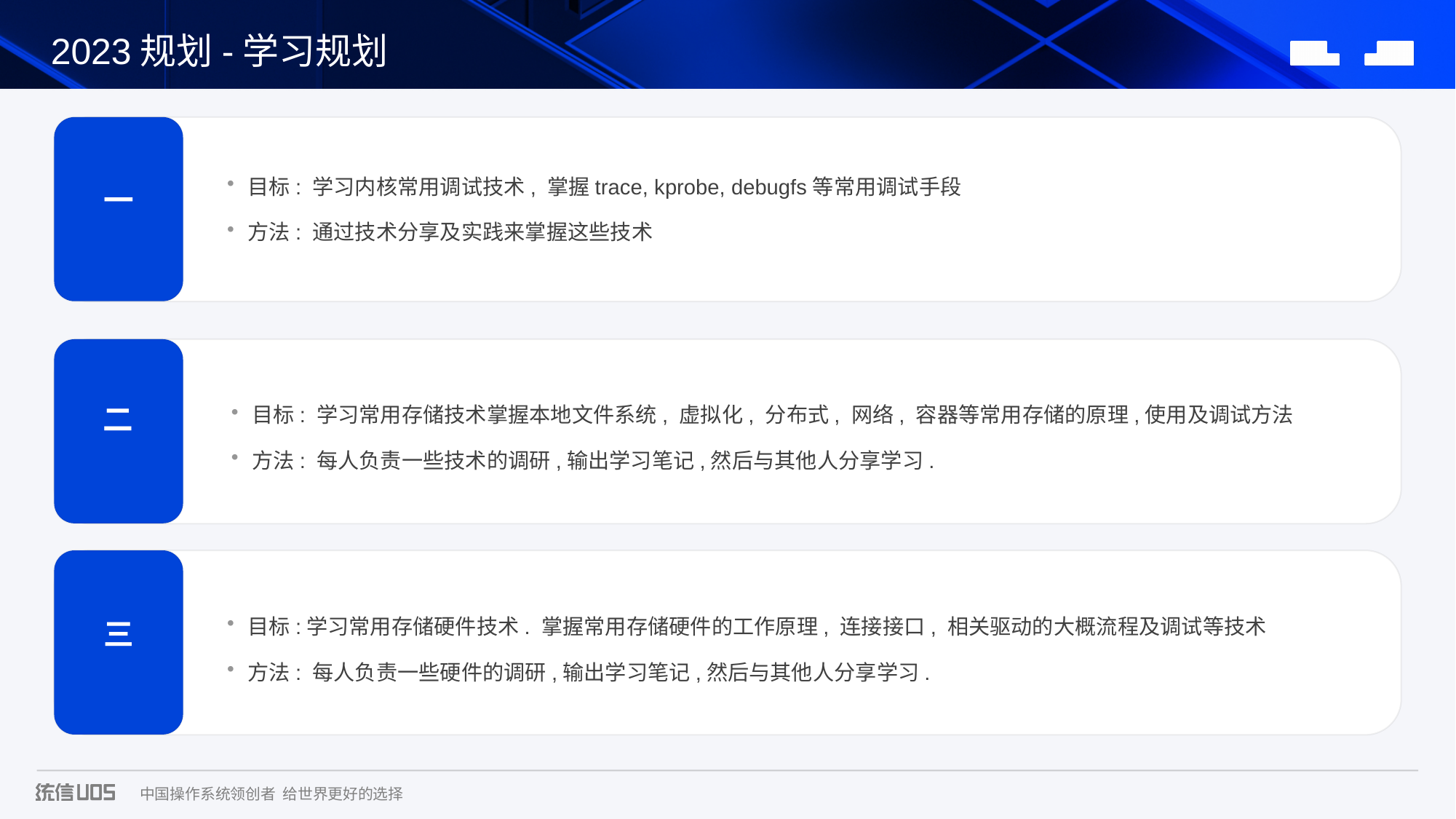

2023规划-学习规划

目标: 学习内核常用调试技术, 掌握trace, kprobe, debugfs等常用调试手段
方法: 通过技术分享及实践来掌握这些技术

一

二
目标: 学习常用存储技术掌握本地文件系统, 虚拟化, 分布式, 网络, 容器等常用存储的原理,使用及调试方法
方法: 每人负责一些技术的调研,输出学习笔记,然后与其他人分享学习.

三
目标:学习常用存储硬件技术. 掌握常用存储硬件的工作原理, 连接接口, 相关驱动的大概流程及调试等技术
方法: 每人负责一些硬件的调研,输出学习笔记,然后与其他人分享学习.